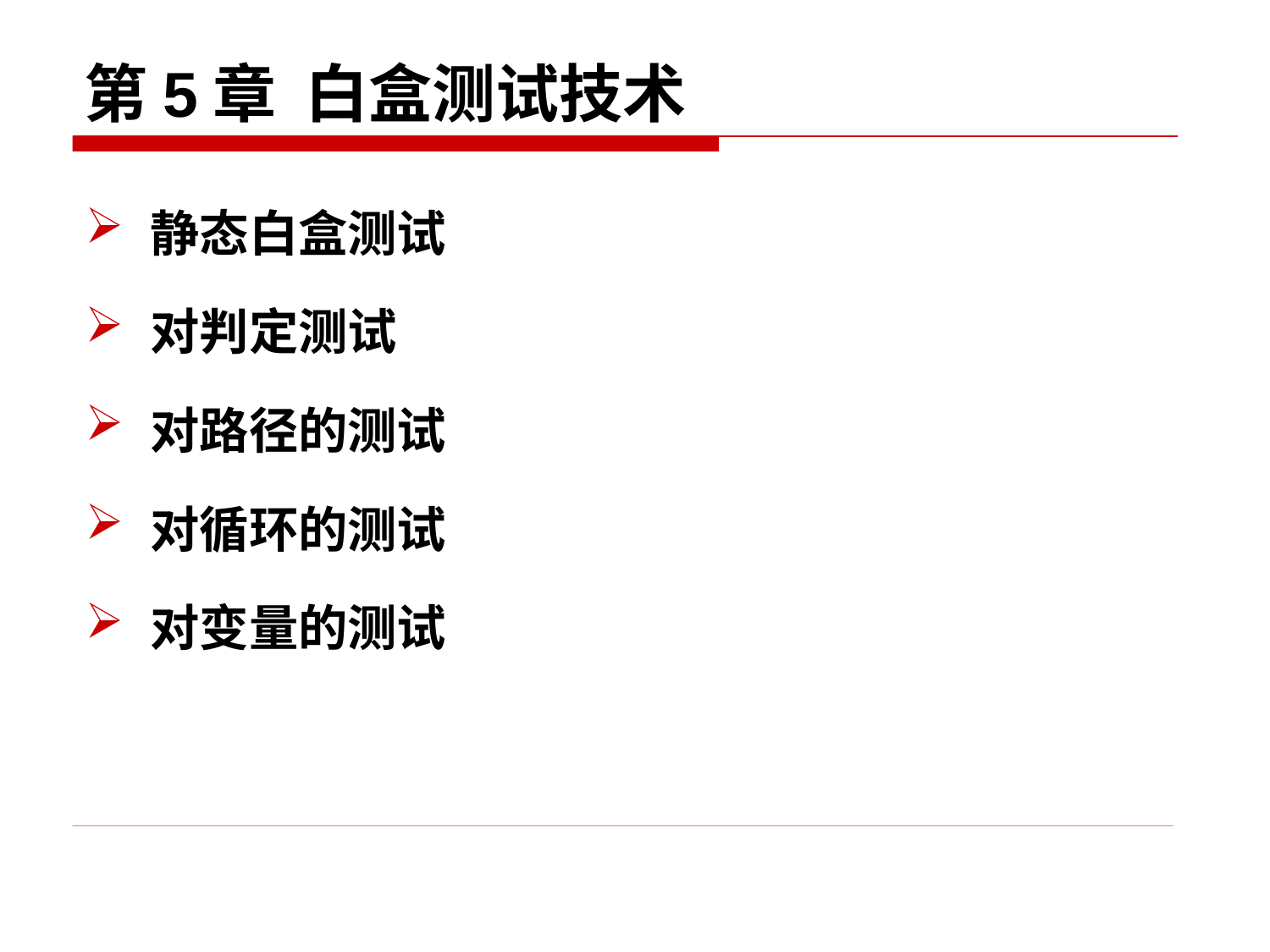

# 第5章  白盒测试技术
静态白盒测试
对判定测试
对路径的测试
对循环的测试
对变量的测试